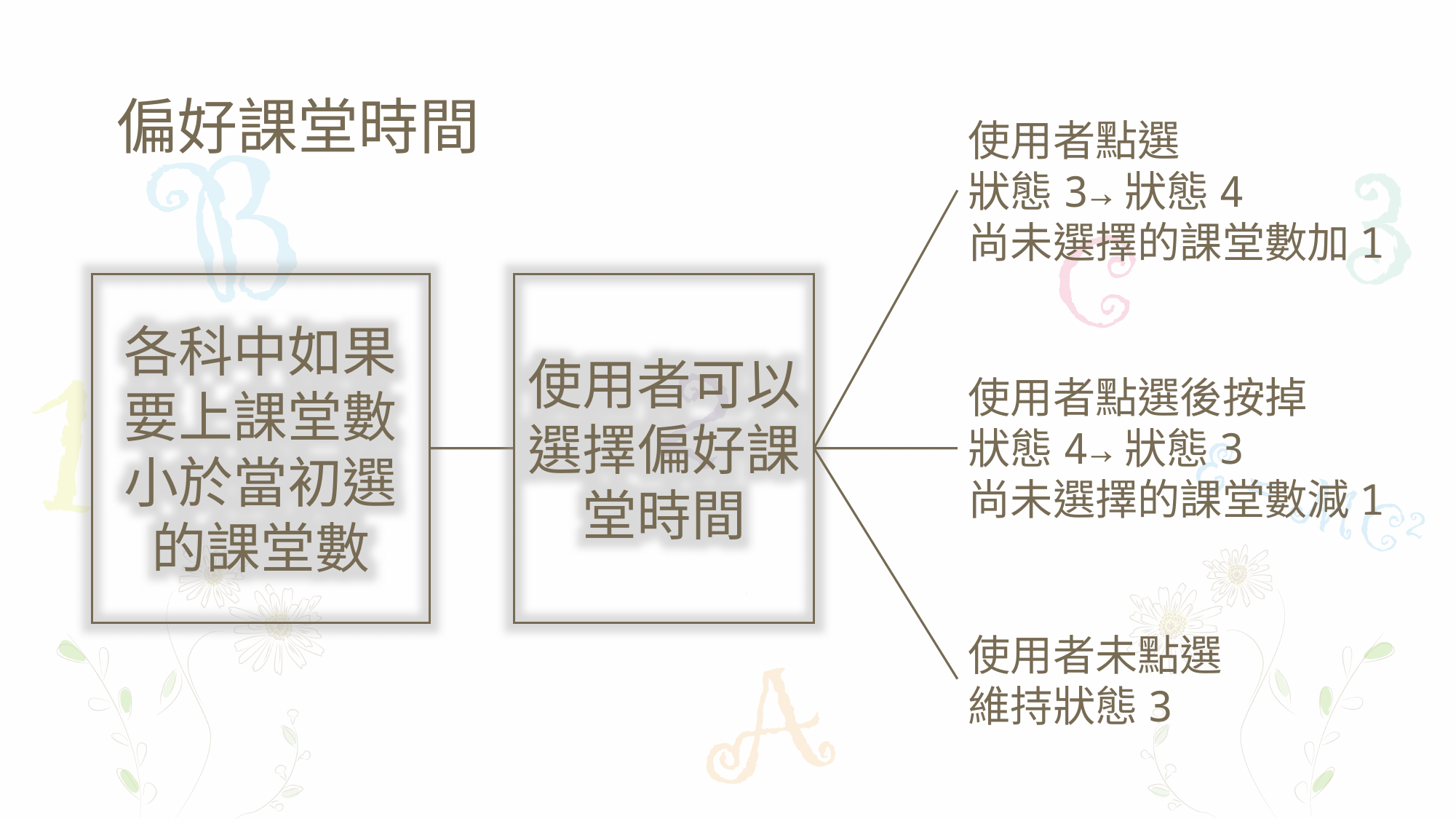

偏好課堂時間
使用者點選
狀態3→狀態4
尚未選擇的課堂數加1
各科中如果要上課堂數小於當初選的課堂數
使用者可以選擇偏好課堂時間
使用者點選後按掉
狀態4→狀態3
尚未選擇的課堂數減1
使用者未點選
維持狀態3